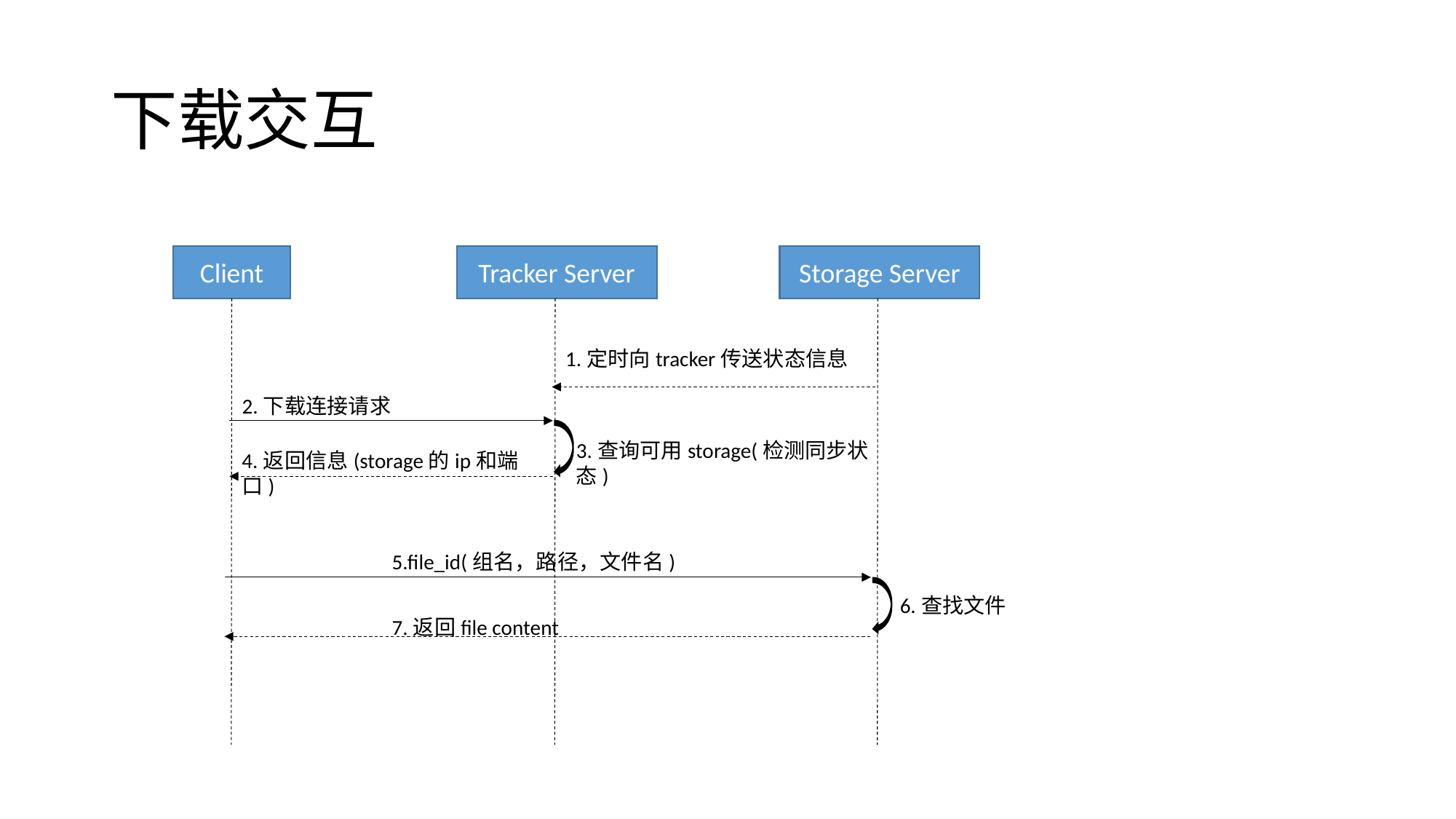

# 下载交互
Client
Tracker Server
Storage Server
1.定时向tracker传送状态信息
2.下载连接请求

3.查询可用storage(检测同步状态)
4.返回信息(storage的ip和端口)
5.file_id(组名，路径，文件名)

6.查找文件
7.返回file content